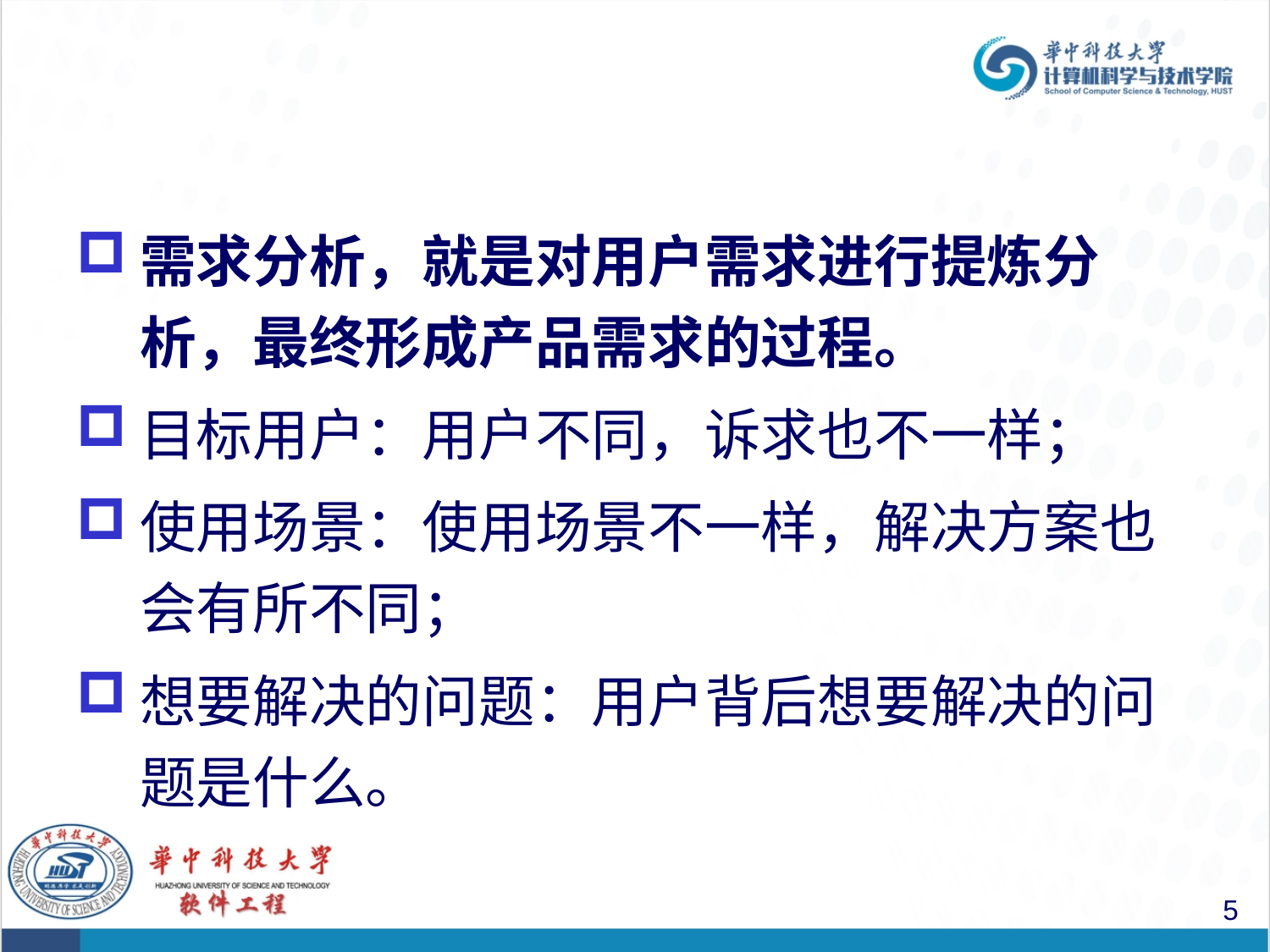

#
需求分析，就是对用户需求进行提炼分析，最终形成产品需求的过程。
目标用户：用户不同，诉求也不一样；
使用场景：使用场景不一样，解决方案也会有所不同；
想要解决的问题：用户背后想要解决的问题是什么。

5